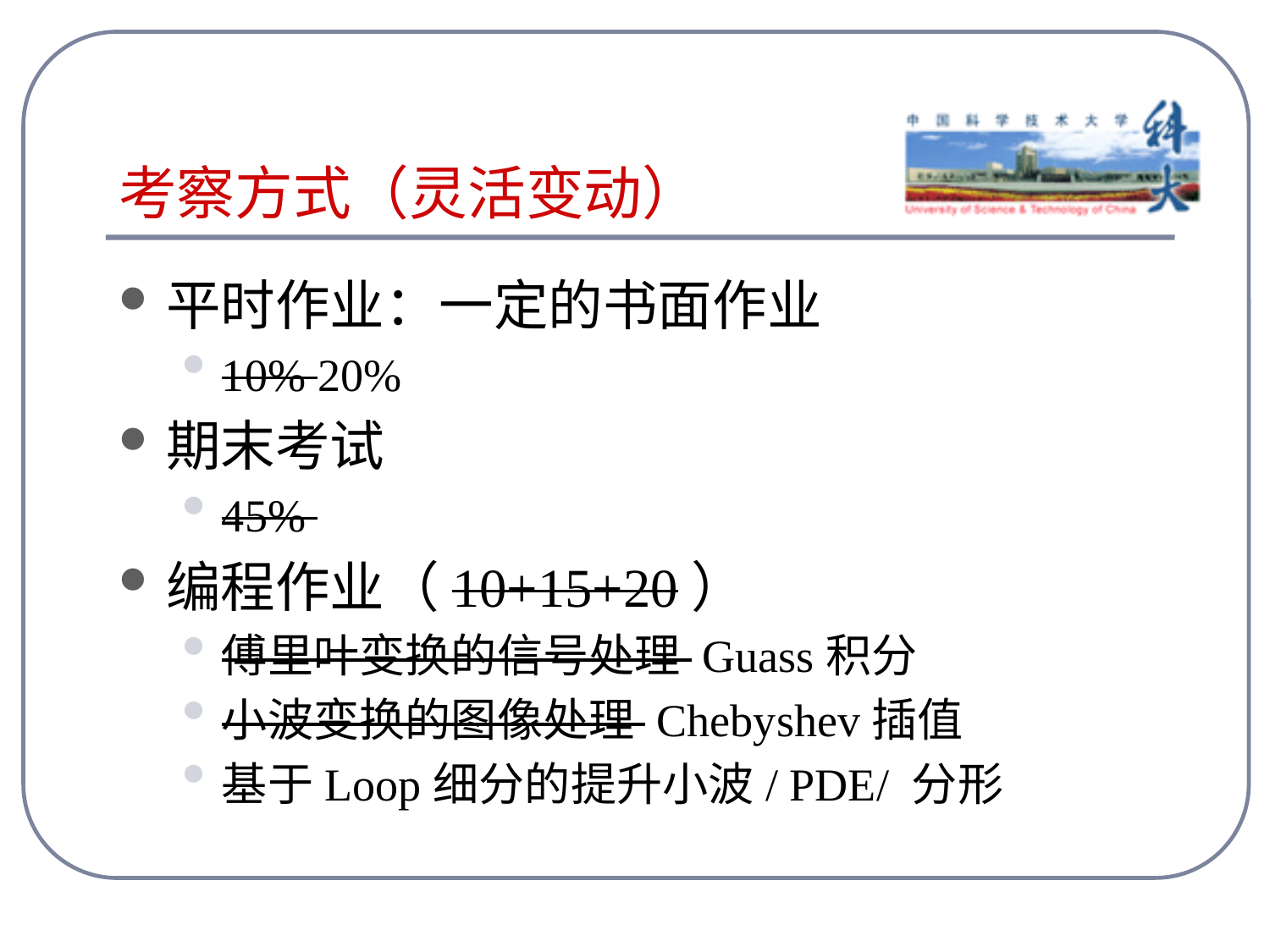

# 考察方式（灵活变动）
平时作业：一定的书面作业
10% 20%
期末考试
45%
编程作业（10+15+20）
傅里叶变换的信号处理 Guass积分
小波变换的图像处理 Chebyshev插值
基于Loop细分的提升小波/ PDE/ 分形